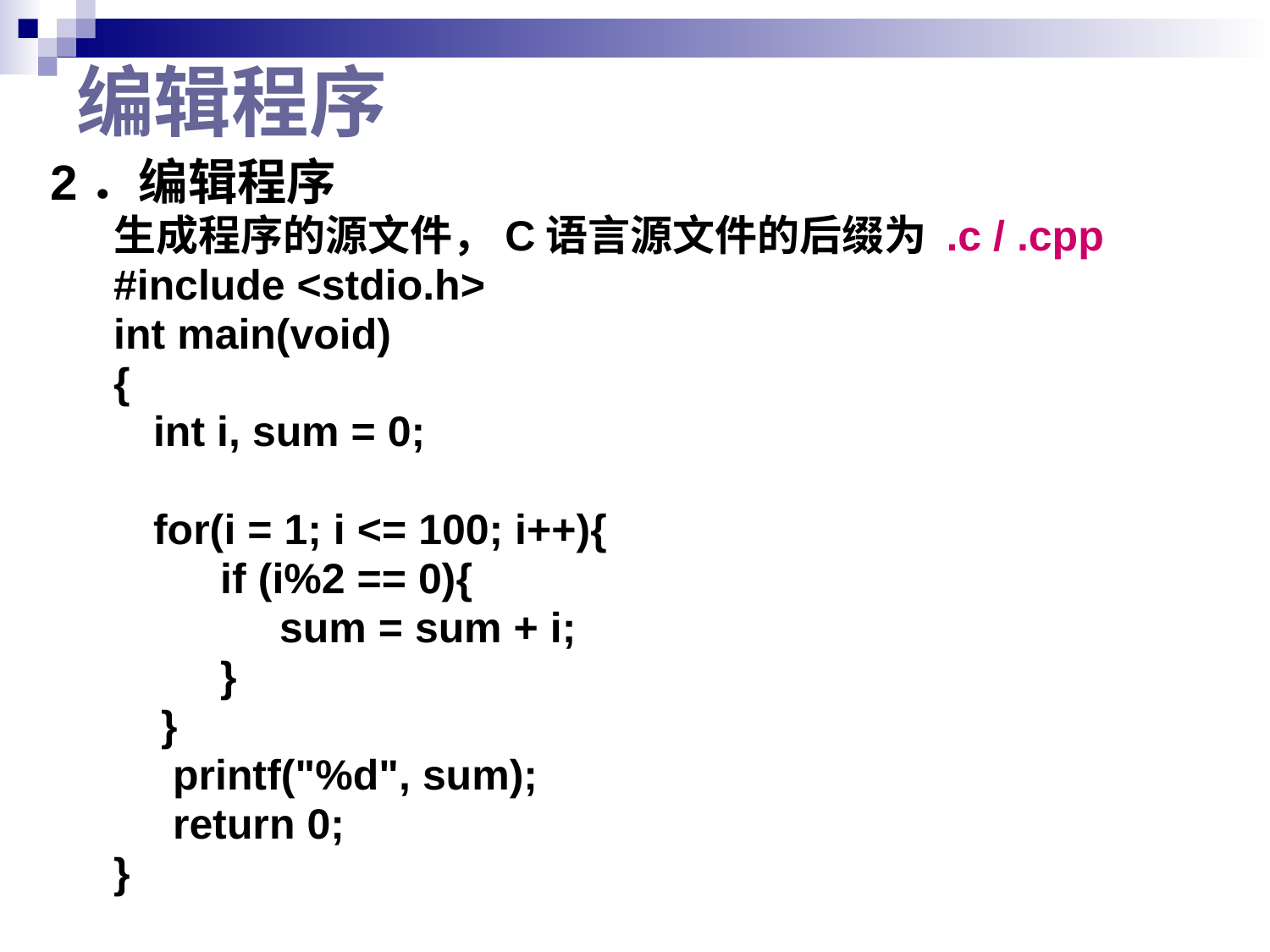

# 编辑程序
2．编辑程序
生成程序的源文件，C语言源文件的后缀为 .c / .cpp
#include <stdio.h>
int main(void)
{
	int i, sum = 0;

	for(i = 1; i <= 100; i++){
         if (i%2 == 0){
              sum = sum + i;
         }
    }
     printf("%d", sum);
     return 0;
}